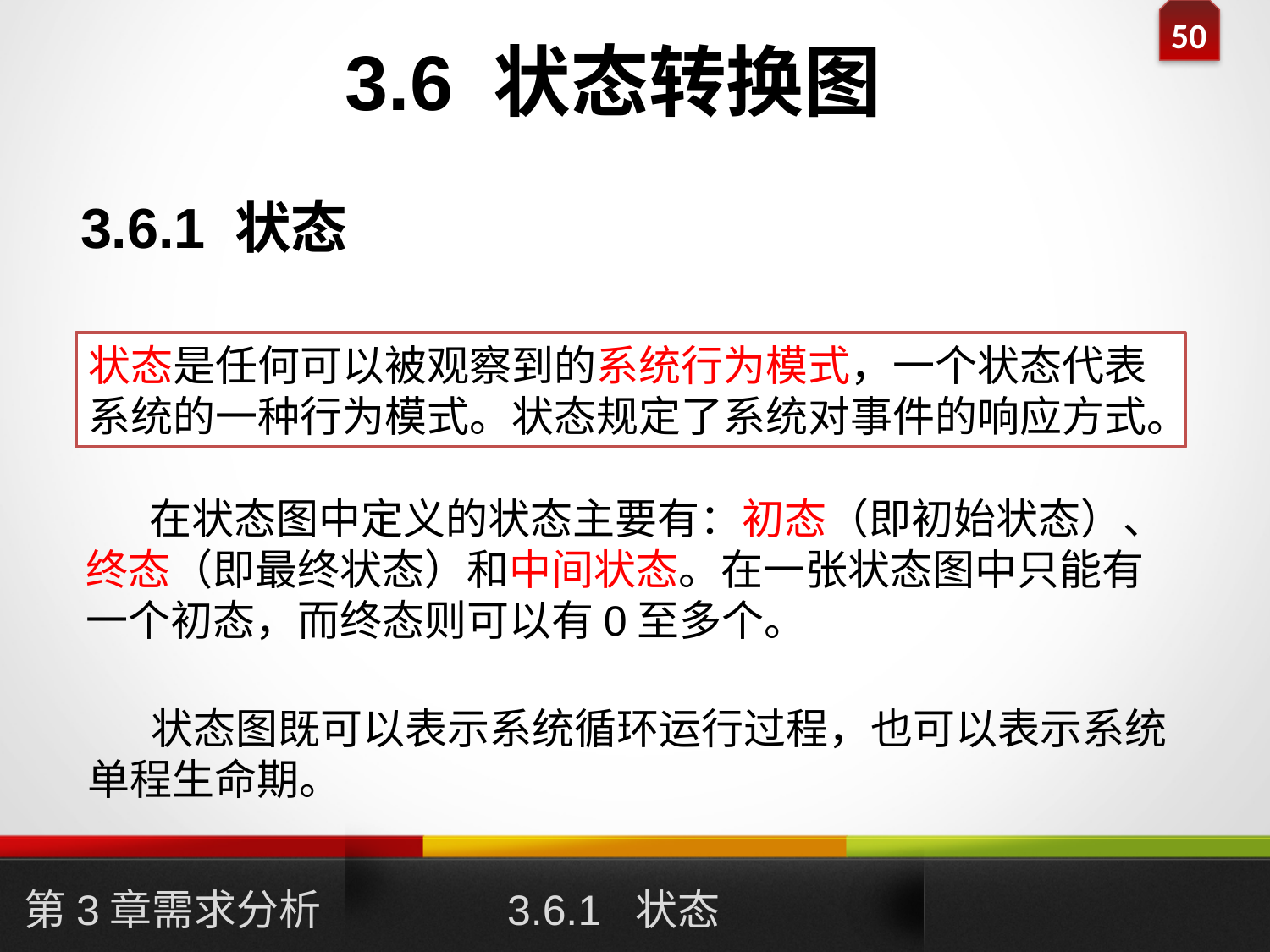

# 3.6 状态转换图
3.6.1 状态
状态是任何可以被观察到的系统行为模式，一个状态代表系统的一种行为模式。状态规定了系统对事件的响应方式。
在状态图中定义的状态主要有：初态（即初始状态）、终态（即最终状态）和中间状态。在一张状态图中只能有一个初态，而终态则可以有0至多个。
状态图既可以表示系统循环运行过程，也可以表示系统单程生命期。
第3章需求分析
3.6.1  状态